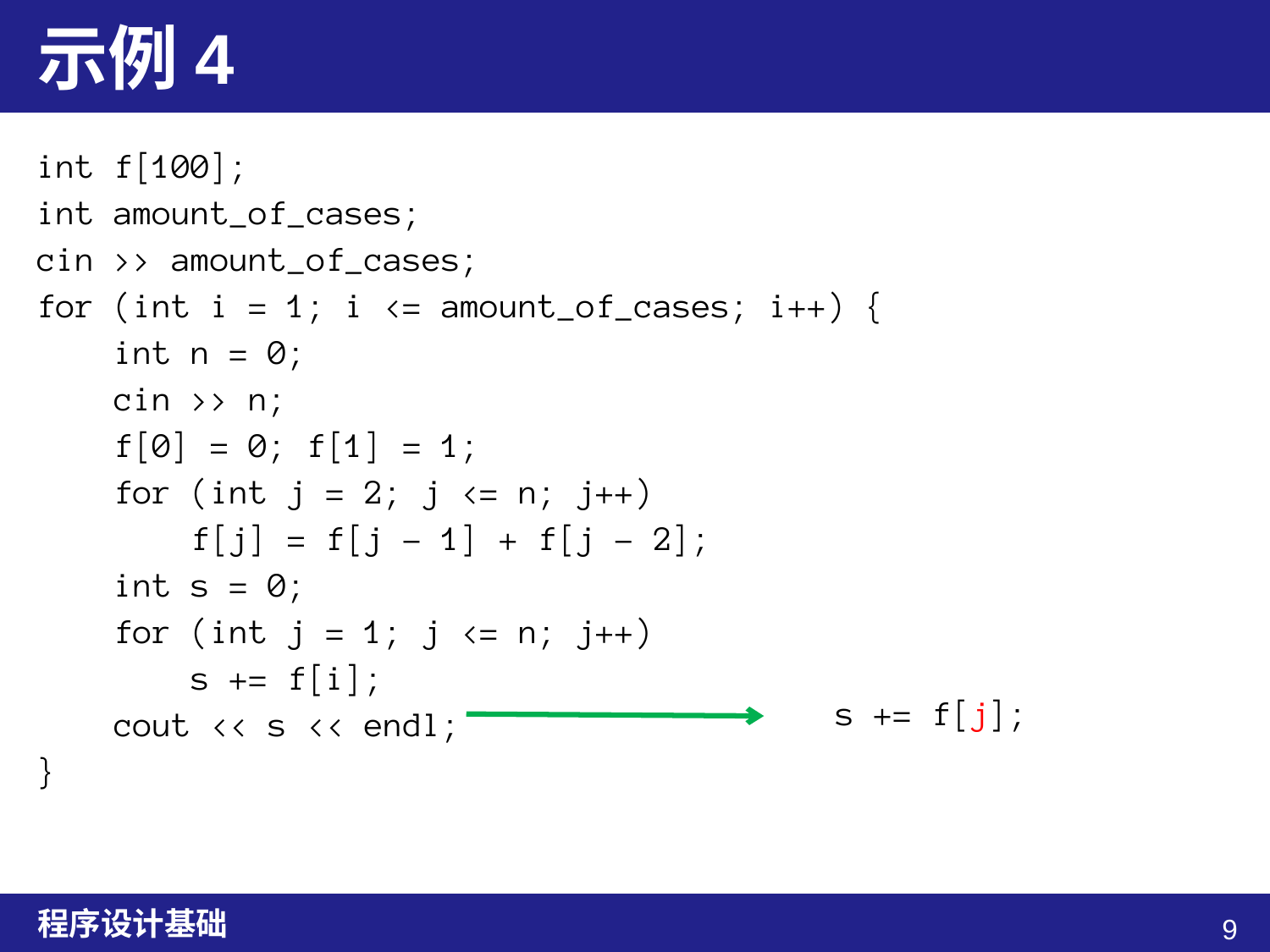

# 示例4
int f[100];
int amount_of_cases;
cin >> amount_of_cases;
for (int i = 1; i <= amount_of_cases; i++) {
    int n = 0;
    cin >> n;
    f[0] = 0; f[1] = 1;
    for (int j = 2; j <= n; j++)
        f[j] = f[j - 1] + f[j - 2];
    int s = 0;
    for (int j = 1; j <= n; j++)
        s += f[i];
    cout << s << endl;
}
s += f[j];